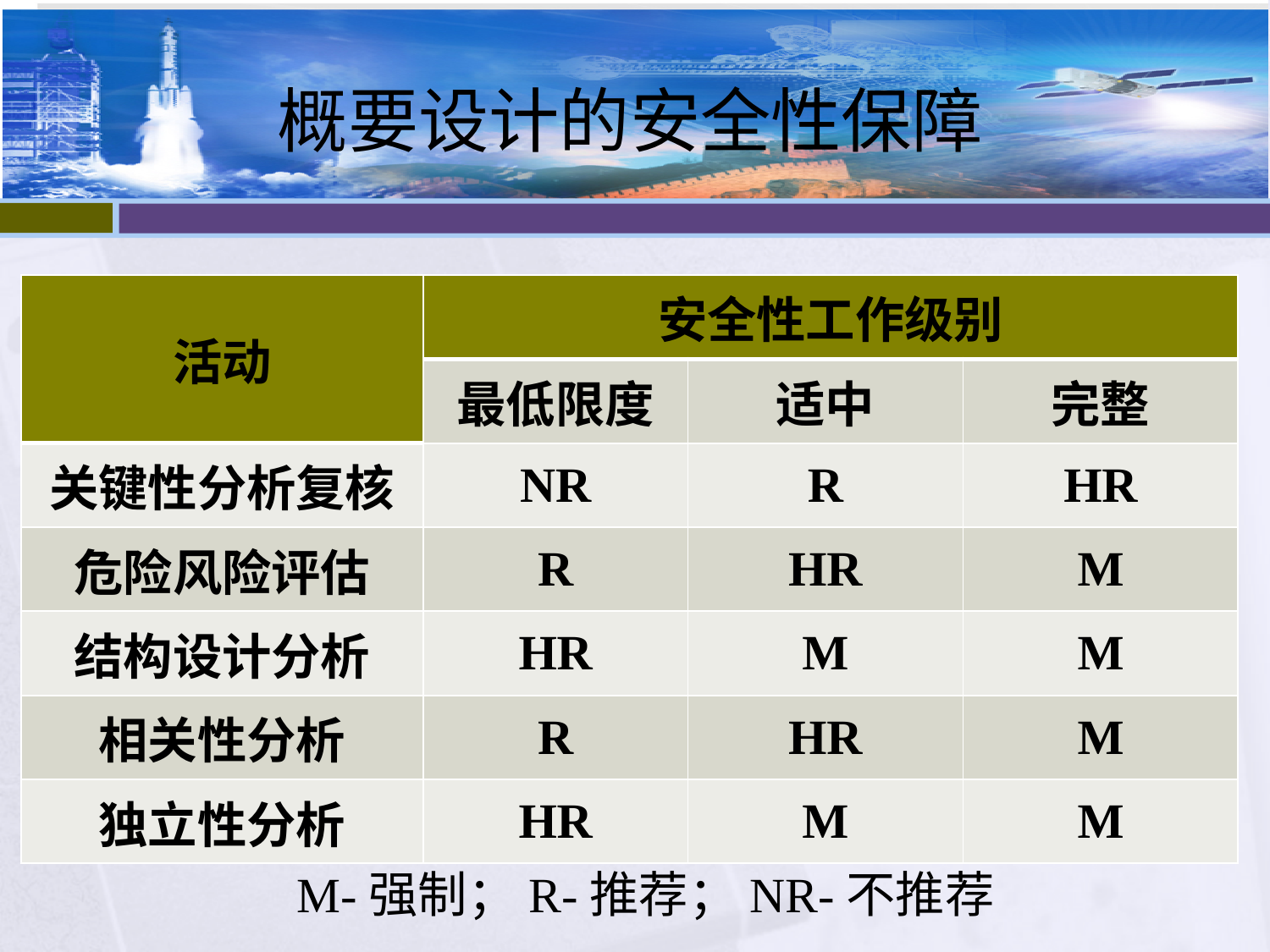

# 概要设计的安全性保障

| 活动 | 安全性工作级别 |  |  |
| --- | --- | --- | --- |
|  | 最低限度 | 适中 | 完整 |
| 关键性分析复核 | NR | R | HR |
| 危险风险评估 | R | HR | M |
| 结构设计分析 | HR | M | M |
| 相关性分析 | R | HR | M |
| 独立性分析 | HR | M | M |
M-强制；R-推荐；NR-不推荐